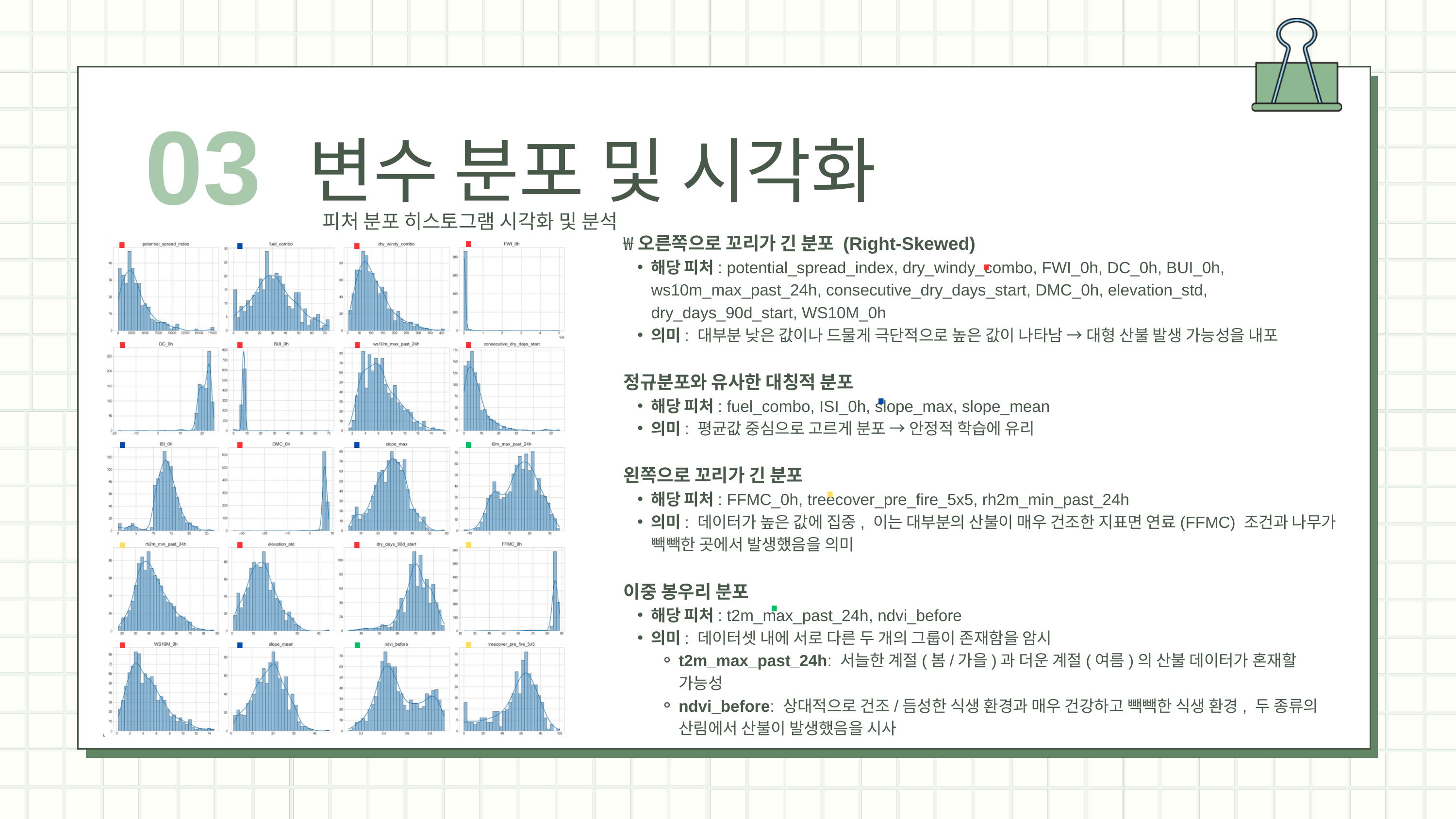

03
변수 분포 및 시각화
.
.
.
.
피처 분포 히스토그램 시각화 및 분석

₩오른쪽으로 꼬리가 긴 분포 (Right-Skewed)
해당 피처: potential_spread_index, dry_windy_combo, FWI_0h, DC_0h, BUI_0h, ws10m_max_past_24h, consecutive_dry_days_start, DMC_0h, elevation_std, dry_days_90d_start, WS10M_0h
의미: 대부분 낮은 값이나 드물게 극단적으로 높은 값이 나타남 → 대형 산불 발생 가능성을 내포

정규분포와 유사한 대칭적 분포
해당 피처: fuel_combo, ISI_0h, slope_max, slope_mean
의미: 평균값 중심으로 고르게 분포 → 안정적 학습에 유리

왼쪽으로 꼬리가 긴 분포
해당 피처: FFMC_0h, treecover_pre_fire_5x5, rh2m_min_past_24h
의미: 데이터가 높은 값에 집중, 이는 대부분의 산불이 매우 건조한 지표면 연료(FFMC) 조건과 나무가 빽빽한 곳에서 발생했음을 의미

이중 봉우리 분포
해당 피처: t2m_max_past_24h, ndvi_before
의미: 데이터셋 내에 서로 다른 두 개의 그룹이 존재함을 암시
t2m_max_past_24h: 서늘한 계절(봄/가을)과 더운 계절(여름)의 산불 데이터가 혼재할 가능성
ndvi_before: 상대적으로 건조/듬성한 식생 환경과 매우 건강하고 빽빽한 식생 환경, 두 종류의 산림에서 산불이 발생했음을 시사
.

.
.
.
.
.
.
.
.
.
.
.
.
.
.
.
.
.
.
.